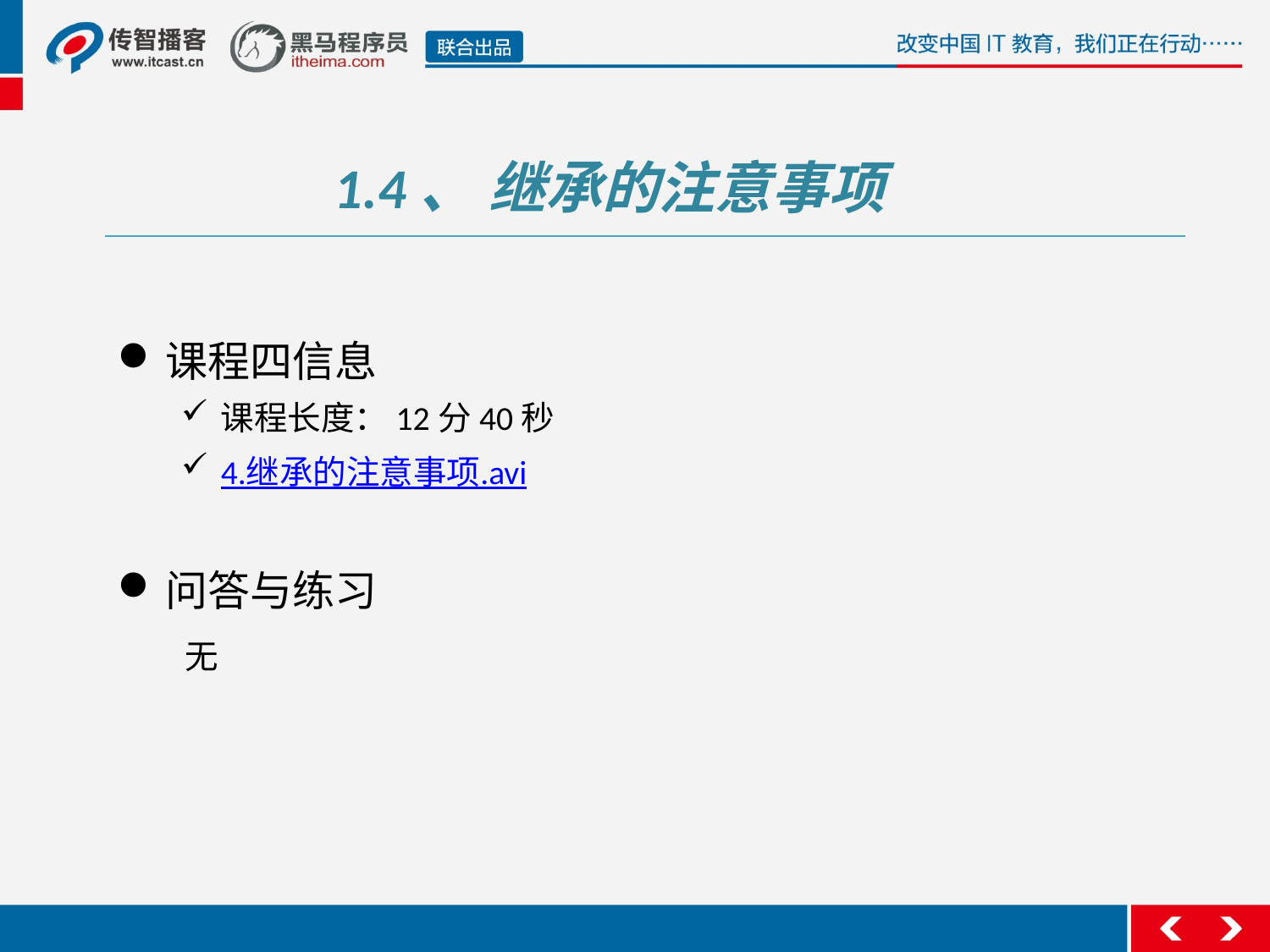

1.4、 继承的注意事项

课程四信息
课程长度：12分40秒
4.继承的注意事项.avi

问答与练习
      无